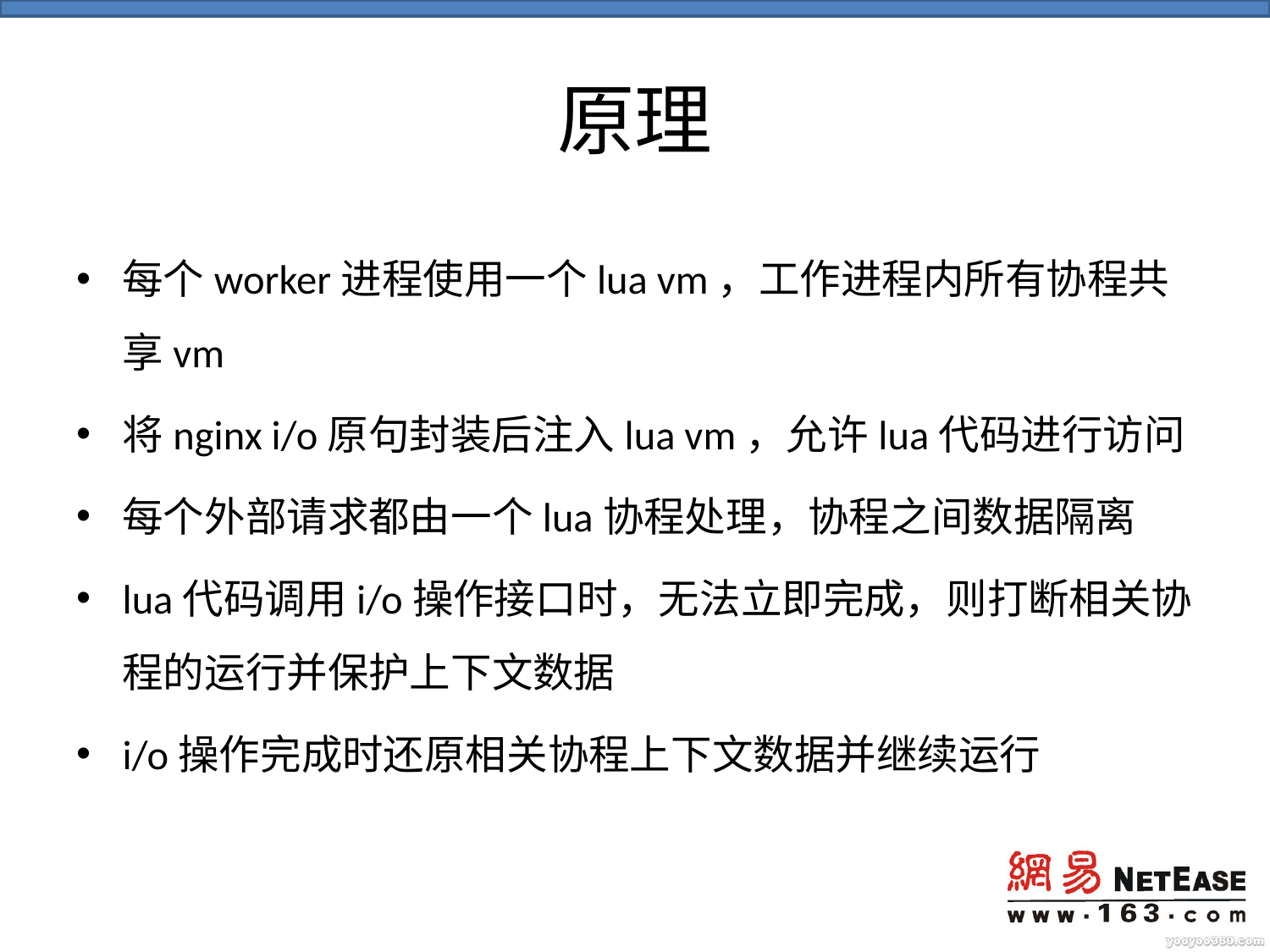

# 原理
每个worker进程使用一个lua vm，工作进程内所有协程共享vm
将nginx i/o原句封装后注入lua vm，允许lua代码进行访问
每个外部请求都由一个lua协程处理，协程之间数据隔离
lua代码调用i/o操作接口时，无法立即完成，则打断相关协程的运行并保护上下文数据
i/o操作完成时还原相关协程上下文数据并继续运行